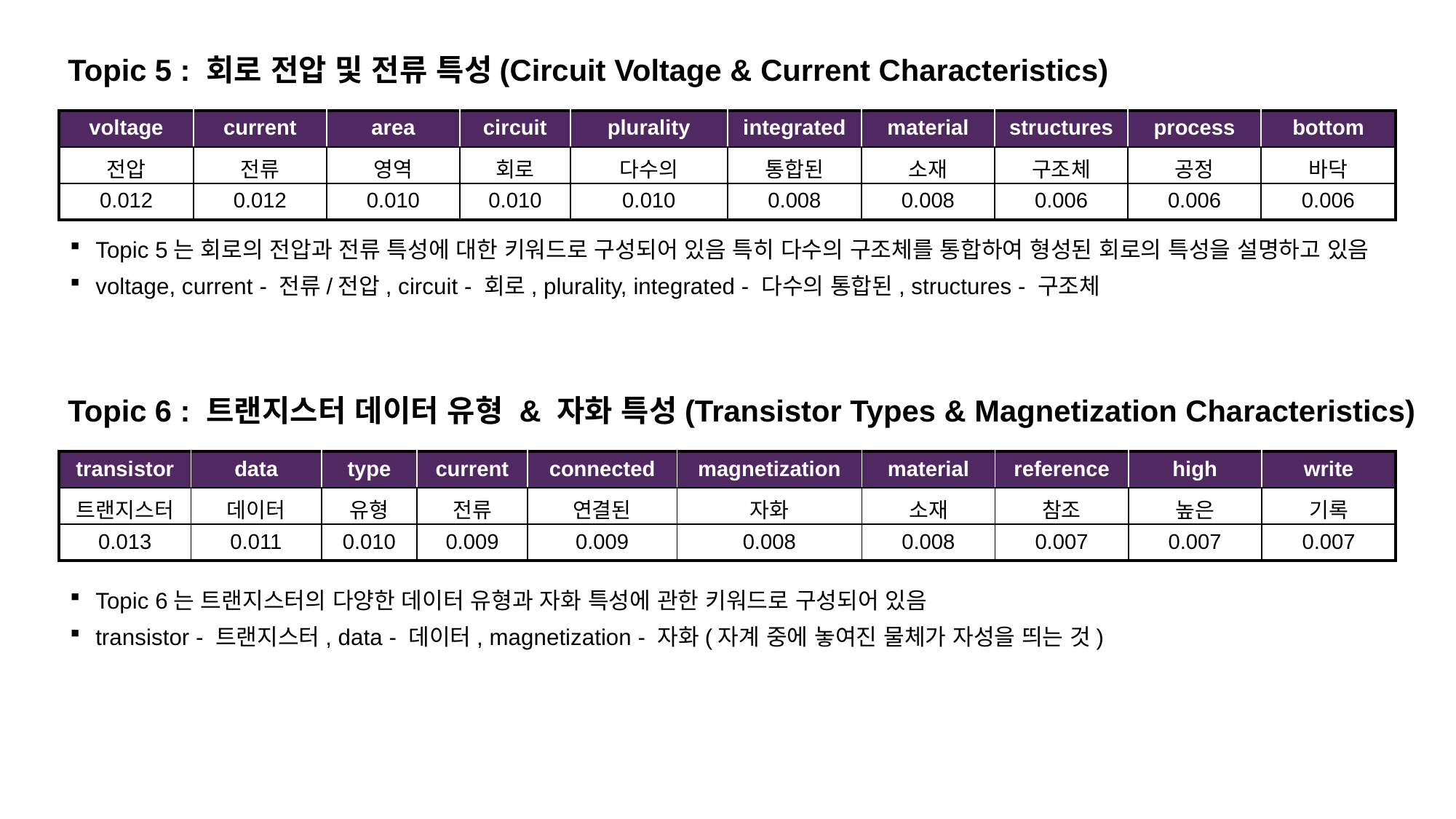

Topic 5 : 회로 전압 및 전류 특성(Circuit Voltage & Current Characteristics)
| voltage | current | area | circuit | plurality | integrated | material | structures | process | bottom |
| --- | --- | --- | --- | --- | --- | --- | --- | --- | --- |
| 전압 | 전류 | 영역 | 회로 | 다수의 | 통합된 | 소재 | 구조체 | 공정 | 바닥 |
| 0.012 | 0.012 | 0.010 | 0.010 | 0.010 | 0.008 | 0.008 | 0.006 | 0.006 | 0.006 |
Topic 5는 회로의 전압과 전류 특성에 대한 키워드로 구성되어 있음 특히 다수의 구조체를 통합하여 형성된 회로의 특성을 설명하고 있음

voltage, current - 전류/전압, circuit - 회로, plurality, integrated - 다수의 통합된, structures - 구조체
Topic 6 : 트랜지스터 데이터 유형 & 자화 특성(Transistor Types & Magnetization Characteristics)
| transistor | data | type | current | connected | magnetization | material | reference | high | write |
| --- | --- | --- | --- | --- | --- | --- | --- | --- | --- |
| 트랜지스터 | 데이터 | 유형 | 전류 | 연결된 | 자화 | 소재 | 참조 | 높은 | 기록 |
| 0.013 | 0.011 | 0.010 | 0.009 | 0.009 | 0.008 | 0.008 | 0.007 | 0.007 | 0.007 |
Topic 6는 트랜지스터의 다양한 데이터 유형과 자화 특성에 관한 키워드로 구성되어 있음

transistor - 트랜지스터, data - 데이터, magnetization - 자화(자계 중에 놓여진 물체가 자성을 띄는 것)